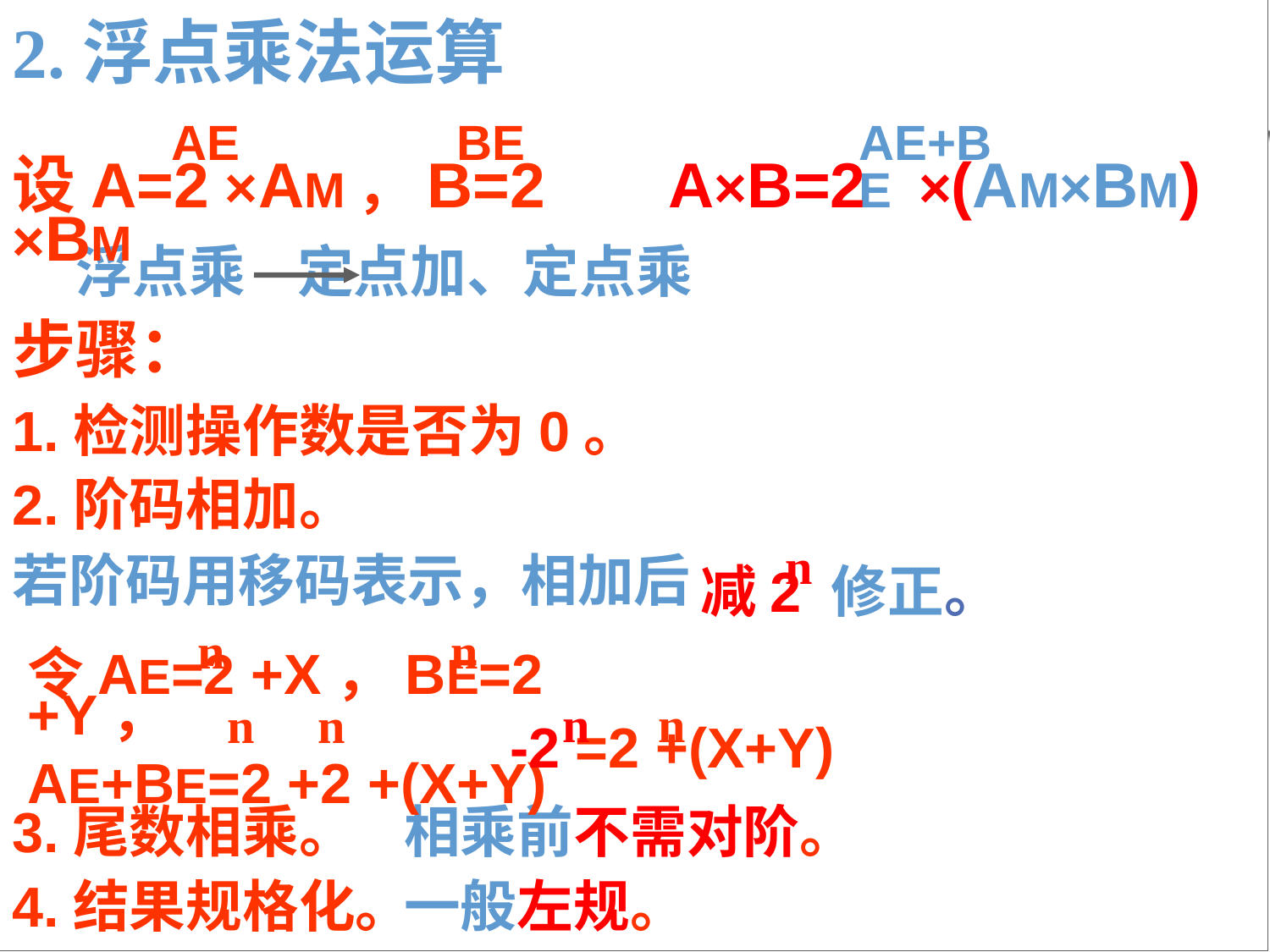

2.浮点乘法运算
AE
BE
设A=2 ×AM，B=2 ×BM
AE+BE
A×B=2   ×(AM×BM)
浮点乘    定点加、定点乘

步骤：
1.检测操作数是否为0。
2.阶码相加。
若阶码用移码表示，相加后
n
减2 修正。
n
n
令AE=2 +X，BE=2 +Y，
AE+BE=2 +2 +(X+Y)
n
n
n
n
-2 =2 +(X+Y)
3.尾数相乘。
相乘前不需对阶。
一般左规。
4.结果规格化。